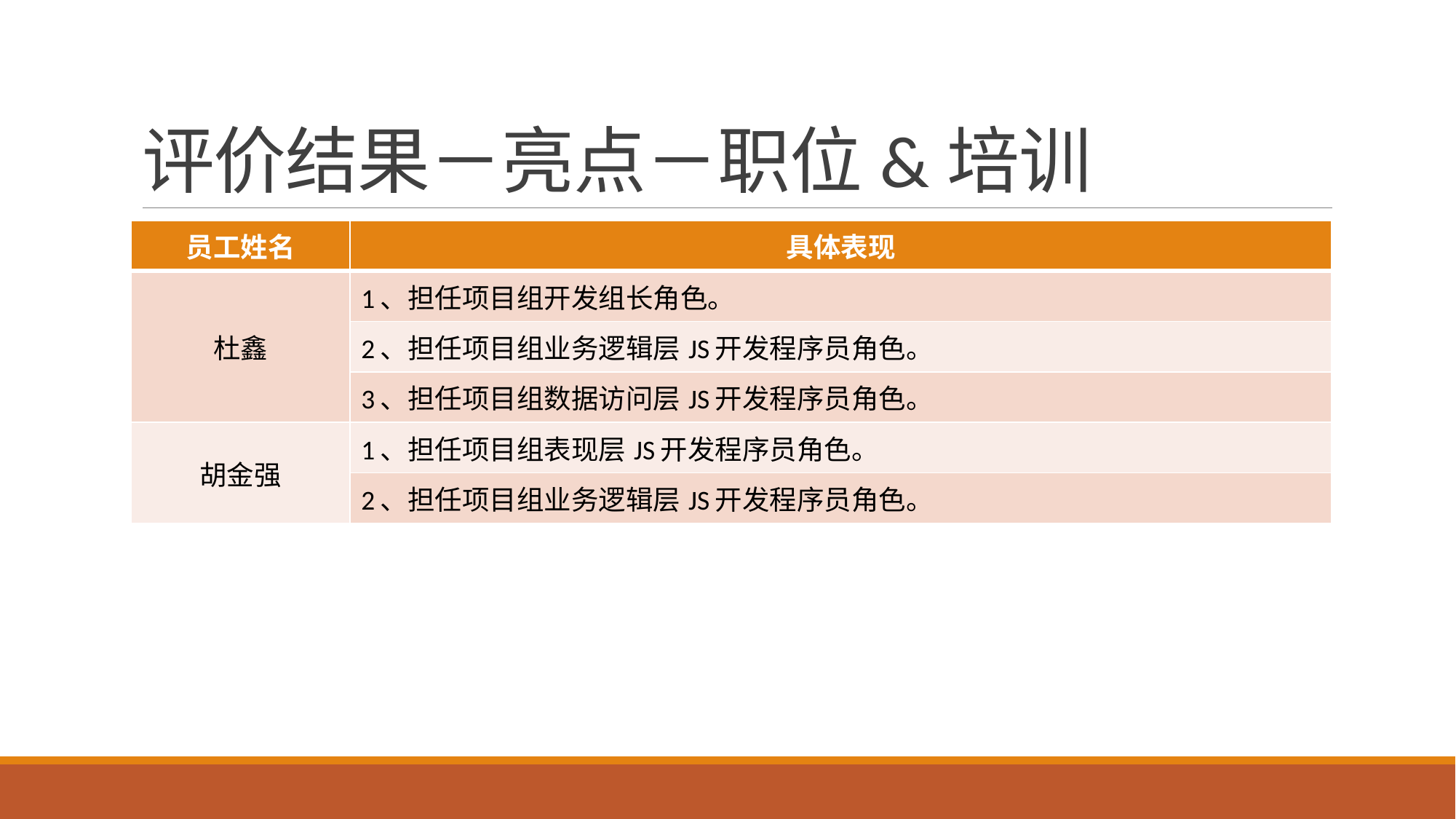

# 评价结果－亮点－职位&培训
| 员工姓名 | 具体表现 |
| --- | --- |
| 杜鑫 | 1、担任项目组开发组长角色。 |
|  | 2、担任项目组业务逻辑层JS开发程序员角色。 |
|  | 3、担任项目组数据访问层JS开发程序员角色。 |
| 胡金强 | 1、担任项目组表现层JS开发程序员角色。 |
|  | 2、担任项目组业务逻辑层JS开发程序员角色。 |